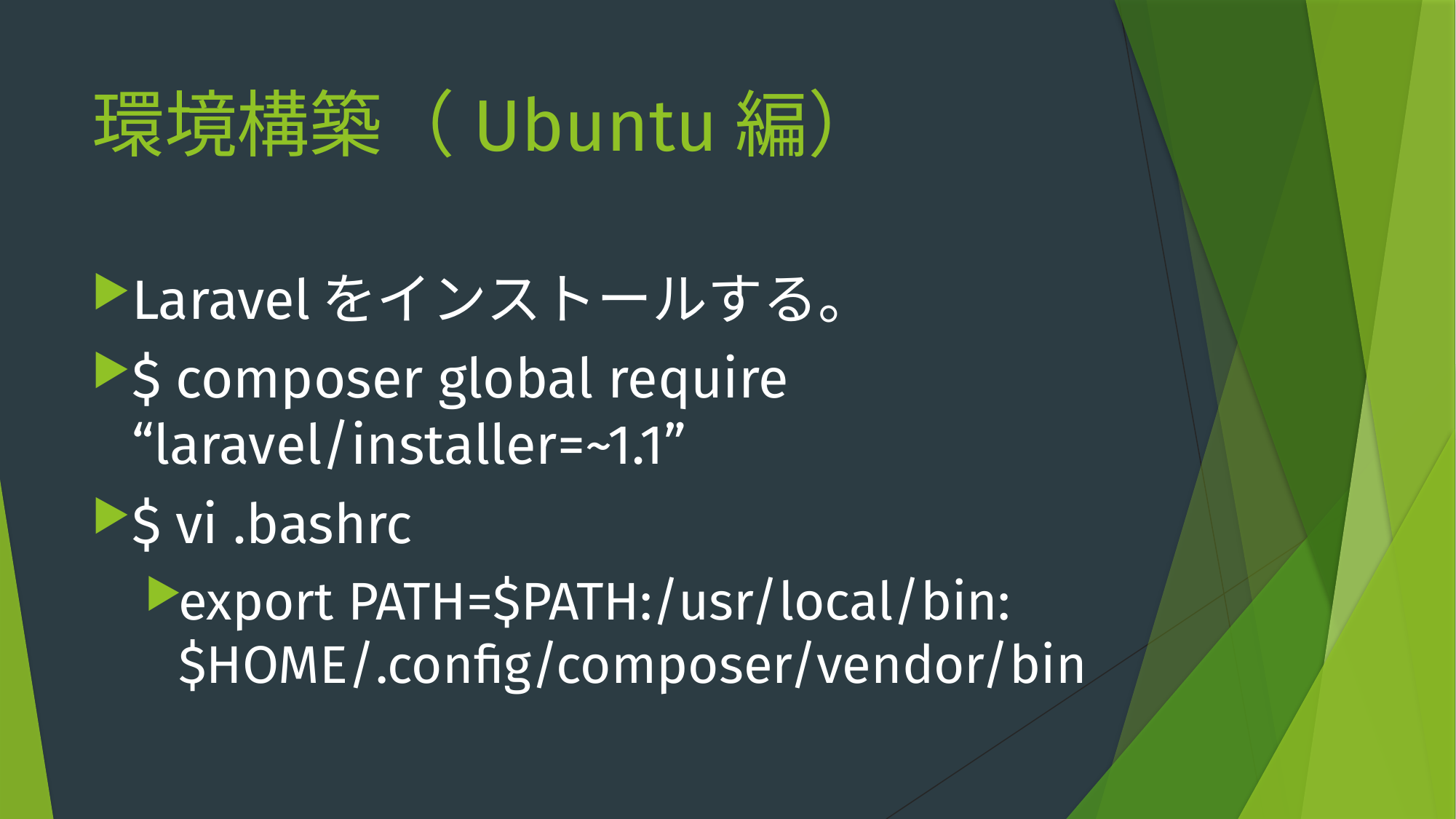

# 環境構築（Ubuntu編）
Laravelをインストールする。
$ composer global require “laravel/installer=~1.1”
$ vi .bashrc
export PATH=$PATH:/usr/local/bin:$HOME/.config/composer/vendor/bin